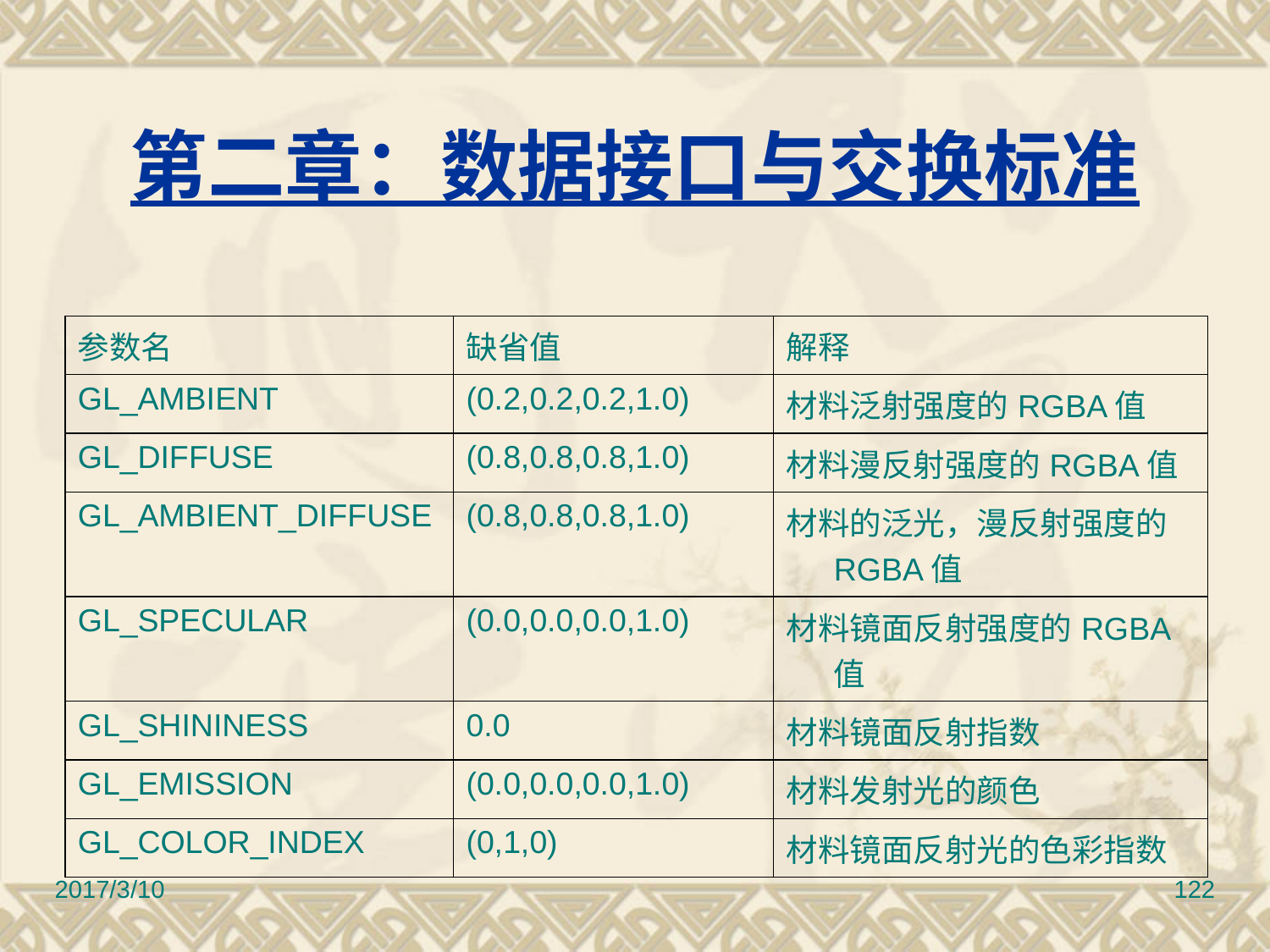

# 第二章：数据接口与交换标准
| 参数名 | 缺省值 | 解释 |
| --- | --- | --- |
| GL\_AMBIENT | (0.2,0.2,0.2,1.0) | 材料泛射强度的RGBA值 |
| GL\_DIFFUSE | (0.8,0.8,0.8,1.0) | 材料漫反射强度的RGBA值 |
| GL\_AMBIENT\_DIFFUSE | (0.8,0.8,0.8,1.0) | 材料的泛光，漫反射强度的RGBA值 |
| GL\_SPECULAR | (0.0,0.0,0.0,1.0) | 材料镜面反射强度的RGBA值 |
| GL\_SHININESS | 0.0 | 材料镜面反射指数 |
| GL\_EMISSION | (0.0,0.0,0.0,1.0) | 材料发射光的颜色 |
| GL\_COLOR\_INDEX | (0,1,0) | 材料镜面反射光的色彩指数 |
2017/3/10
122